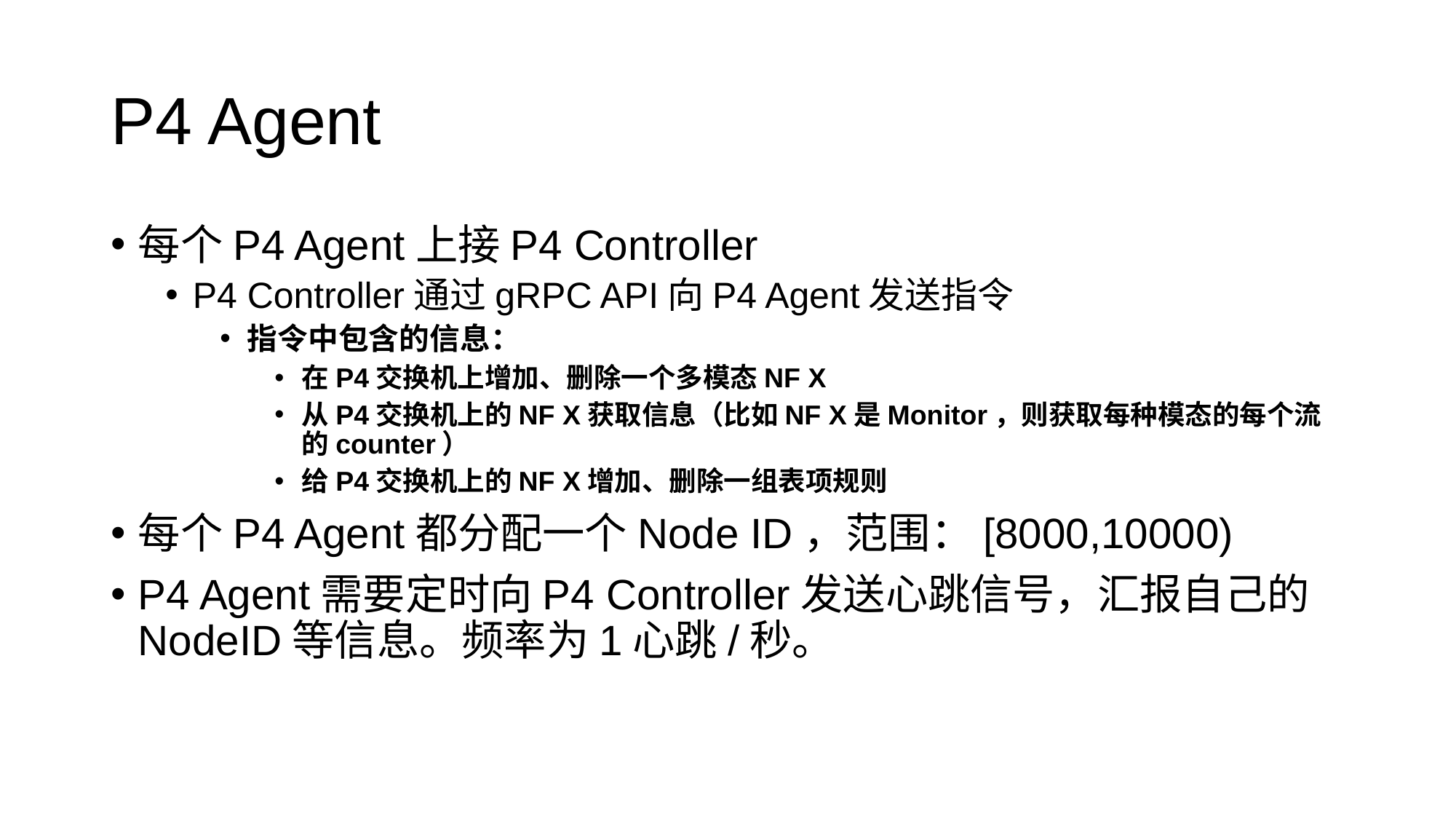

# P4 Agent
每个P4 Agent上接P4 Controller
P4 Controller通过gRPC API向P4 Agent发送指令
指令中包含的信息：
在P4交换机上增加、删除一个多模态NF X
从P4交换机上的NF X获取信息（比如NF X是Monitor，则获取每种模态的每个流的counter）
给P4交换机上的NF X增加、删除一组表项规则
每个P4 Agent都分配一个Node ID，范围：[8000,10000)
P4 Agent需要定时向P4 Controller发送心跳信号，汇报自己的NodeID等信息。频率为1心跳/秒。